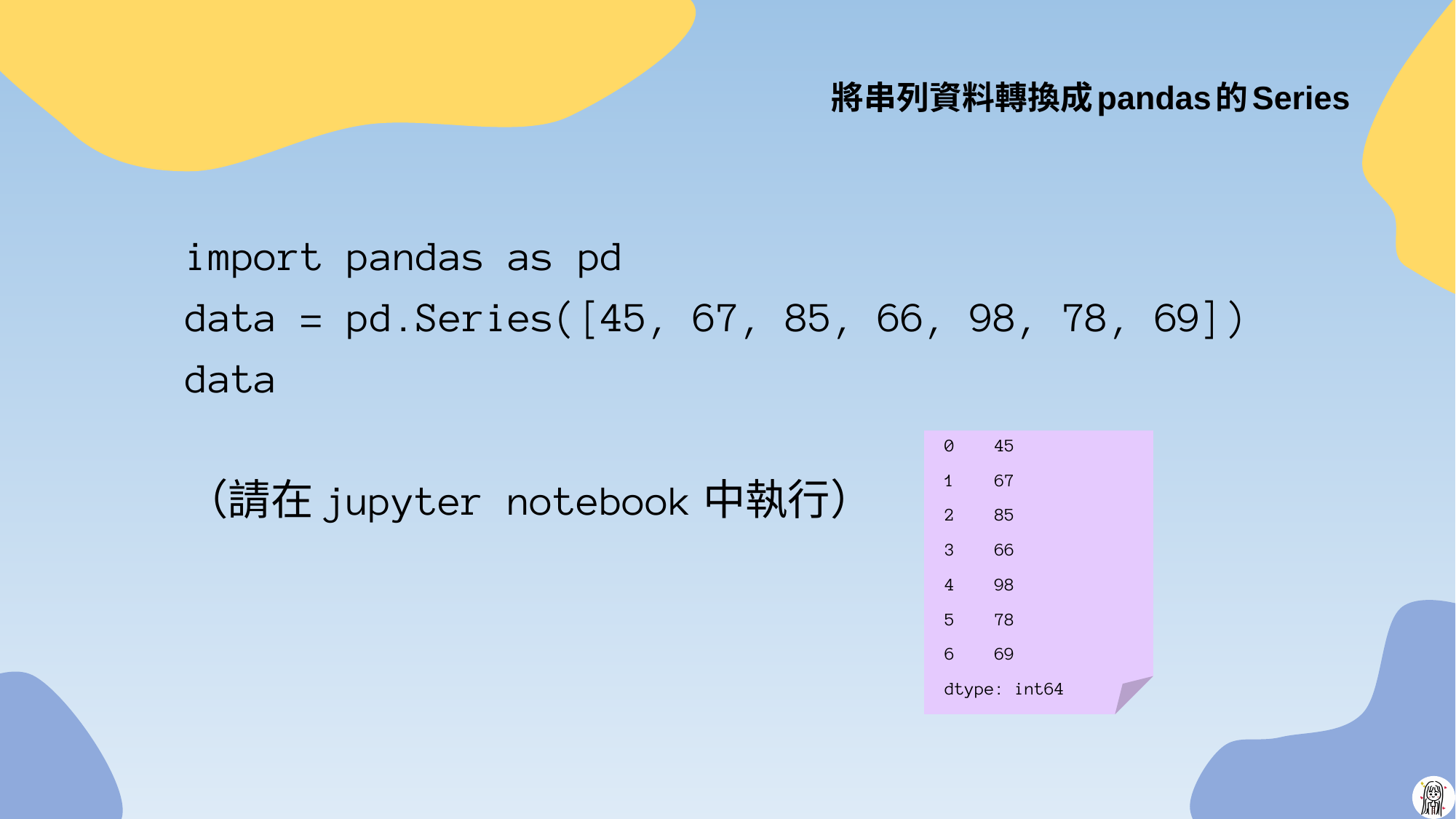

# 將串列資料轉換成pandas的Series
import pandas as pd
data = pd.Series([45, 67, 85, 66, 98, 78, 69])
data

（請在jupyter notebook中執行）

0    45
1    67
2    85
3    66
4    98
5    78
6    69
dtype: int64

4